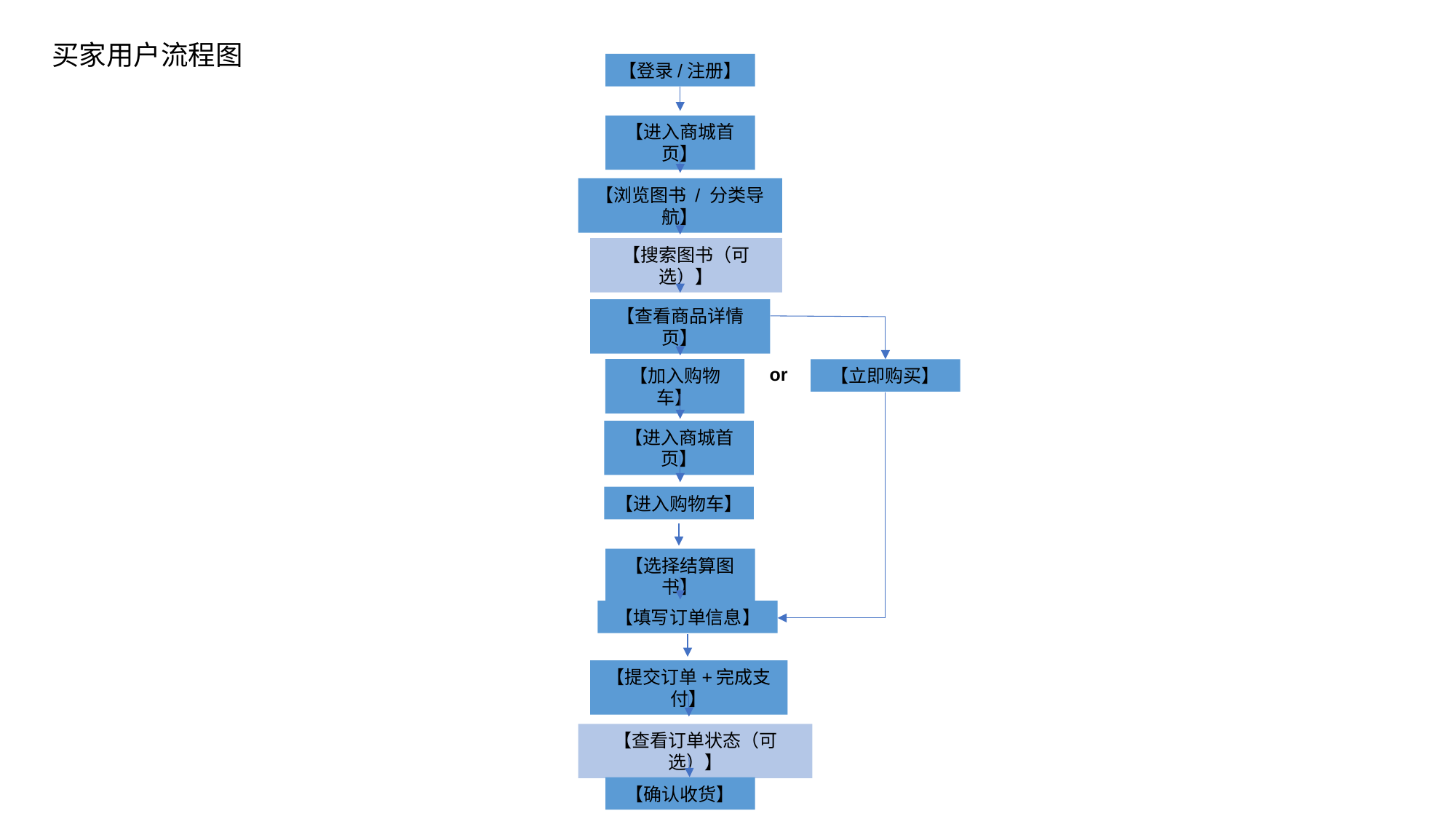

买家用户流程图
【登录/注册】
【进入商城首页】
【浏览图书 / 分类导航】
【搜索图书（可选）】
【查看商品详情页】
or
【加入购物车】
【立即购买】
【进入商城首页】
【进入购物车】
【选择结算图书】
【填写订单信息】
【提交订单+完成支付】
【查看订单状态（可选）】
【确认收货】